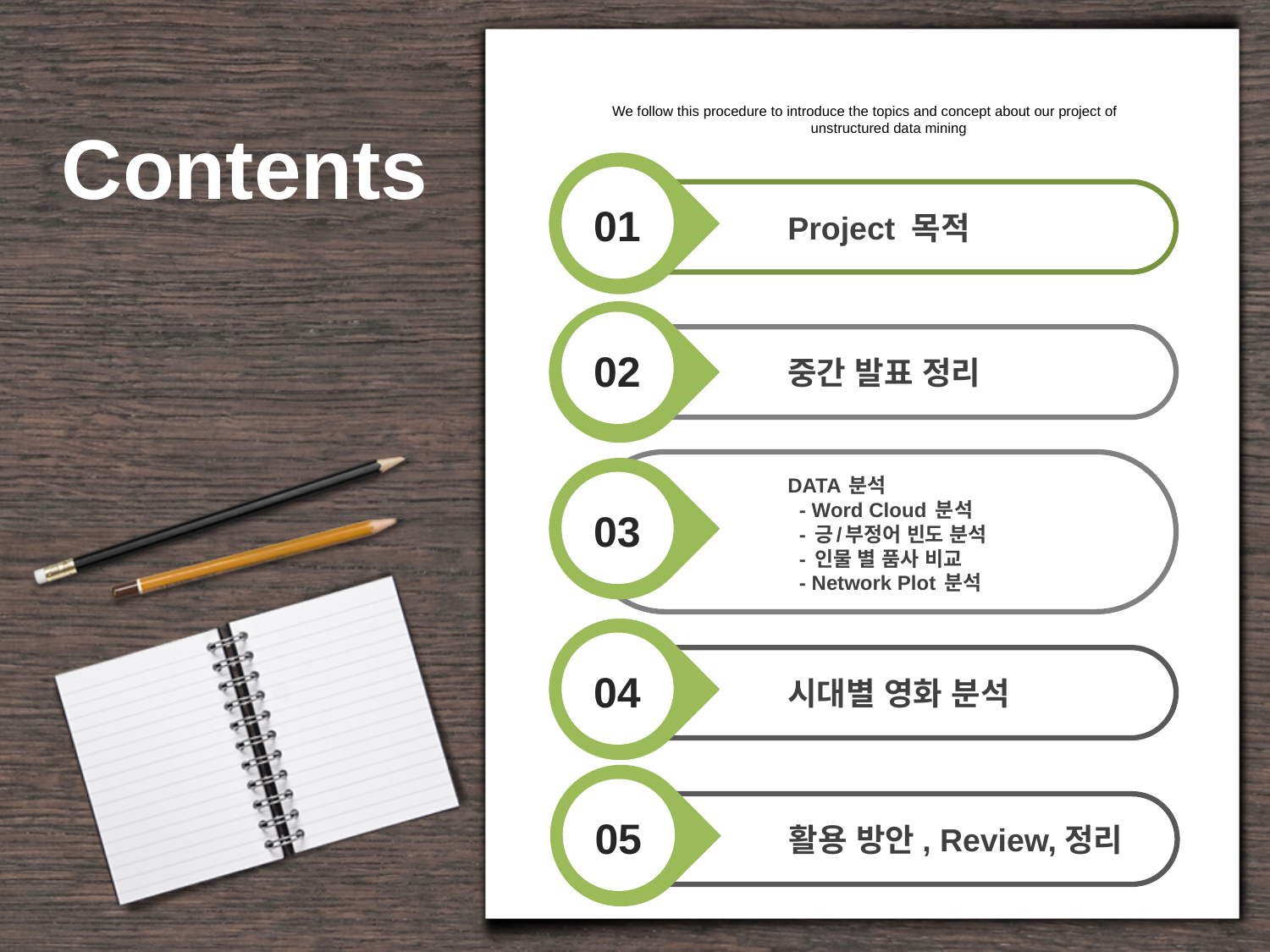

# Contents
We follow this procedure to introduce the topics and concept about our project of unstructured data mining

Project 목적
01

중간 발표 정리
02

DATA 분석
  - Word Cloud 분석
  - 긍/부정어 빈도 분석
  - 인물 별 품사 비교
  - Network Plot 분석

03

시대별 영화 분석
04

활용 방안, Review,정리
05